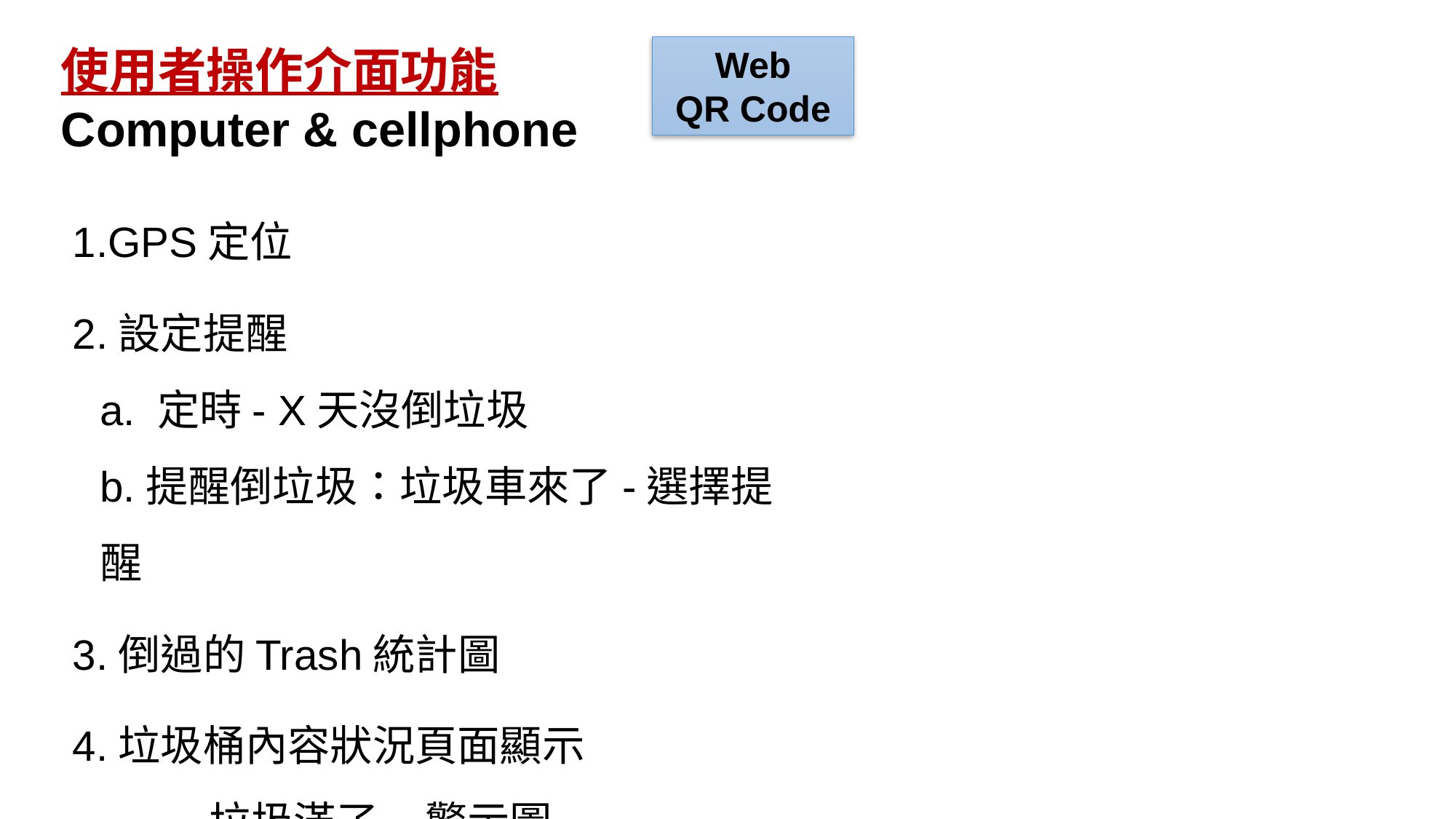

使用者操作介面功能
Computer & cellphone
Web
QR Code
1.GPS定位
2.設定提醒
a. 定時- X天沒倒垃圾
b.提醒倒垃圾：垃圾車來了-選擇提醒
3.倒過的Trash統計圖
4.垃圾桶內容狀況頁面顯示
	垃圾滿了- 警示圖